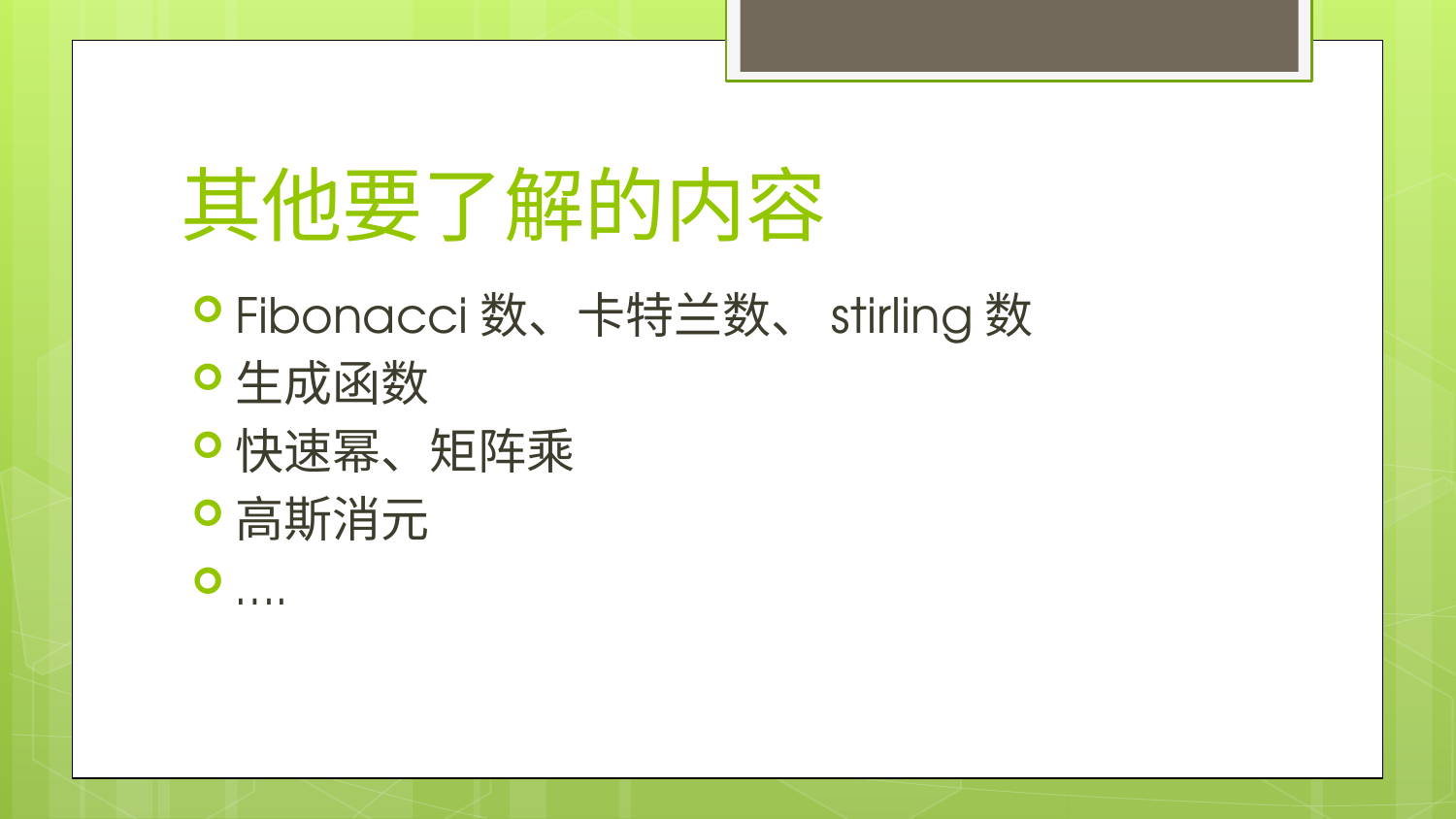

# 其他要了解的内容
Fibonacci数、卡特兰数、stirling数
生成函数
快速幂、矩阵乘
高斯消元
….